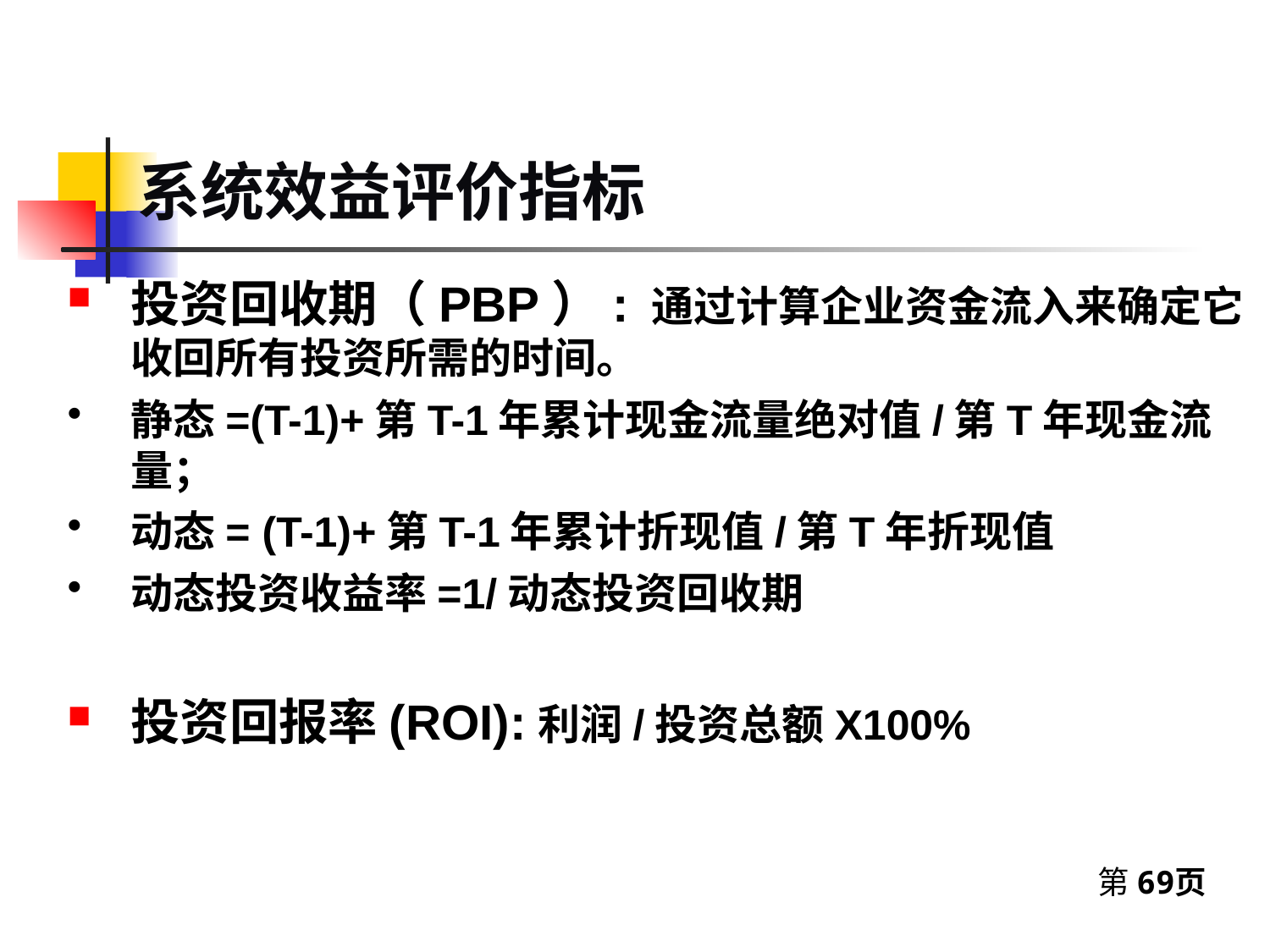

系统效益评价指标
投资回收期（PBP）: 通过计算企业资金流入来确定它收回所有投资所需的时间。
静态=(T-1)+第T-1年累计现金流量绝对值/第T年现金流量；
动态= (T-1)+第T-1年累计折现值/第T年折现值
动态投资收益率=1/动态投资回收期

投资回报率(ROI):利润/投资总额X100%